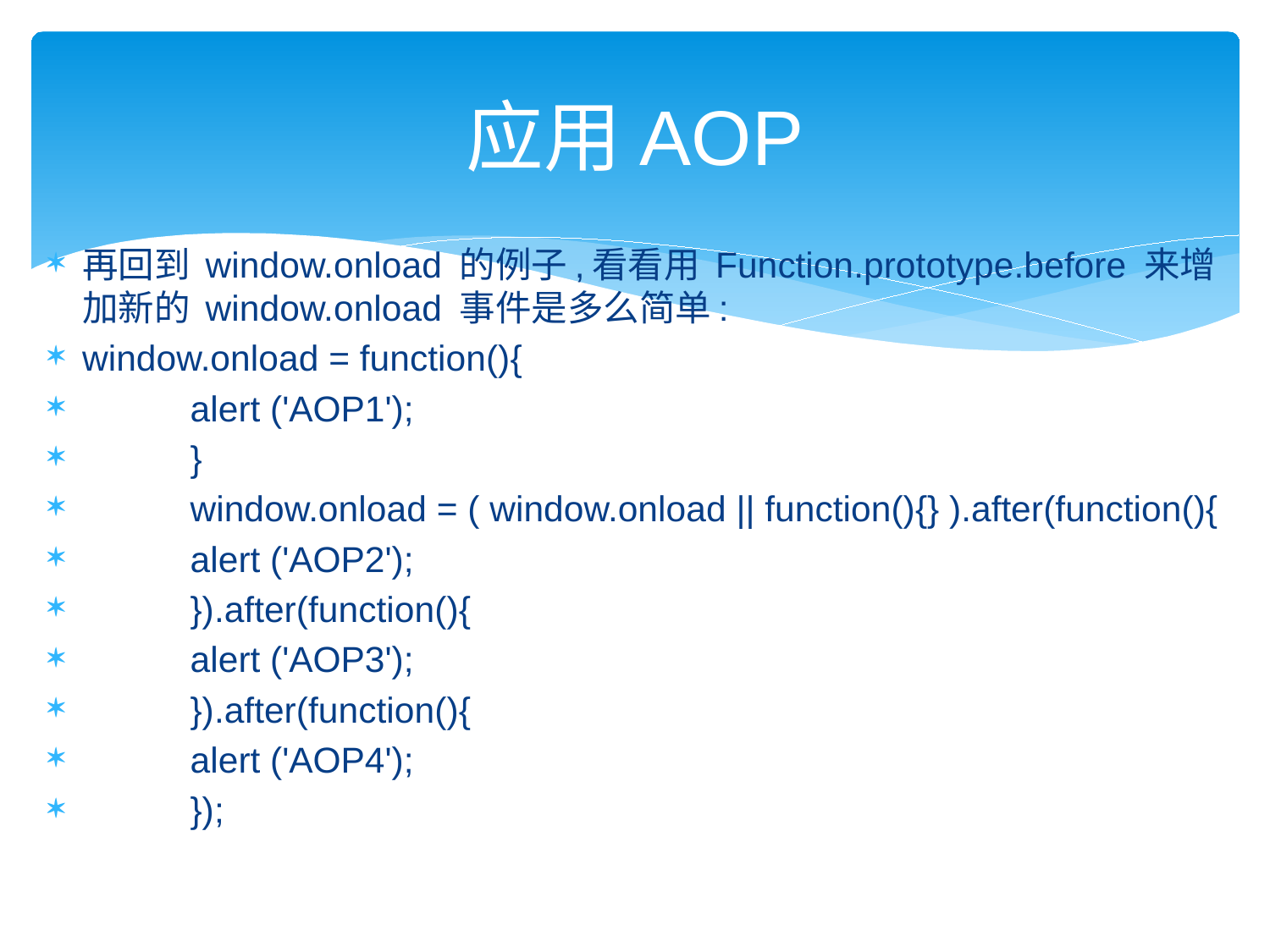

# 应用AOP
再回到 window.onload 的例子,看看用 Function.prototype.before 来增加新的 window.onload 事件是多么简单:
window.onload = function(){
		alert ('AOP1');
	}
	window.onload = ( window.onload || function(){} ).after(function(){
		alert ('AOP2');
	}).after(function(){
		alert ('AOP3');
	}).after(function(){
		alert ('AOP4');
	});